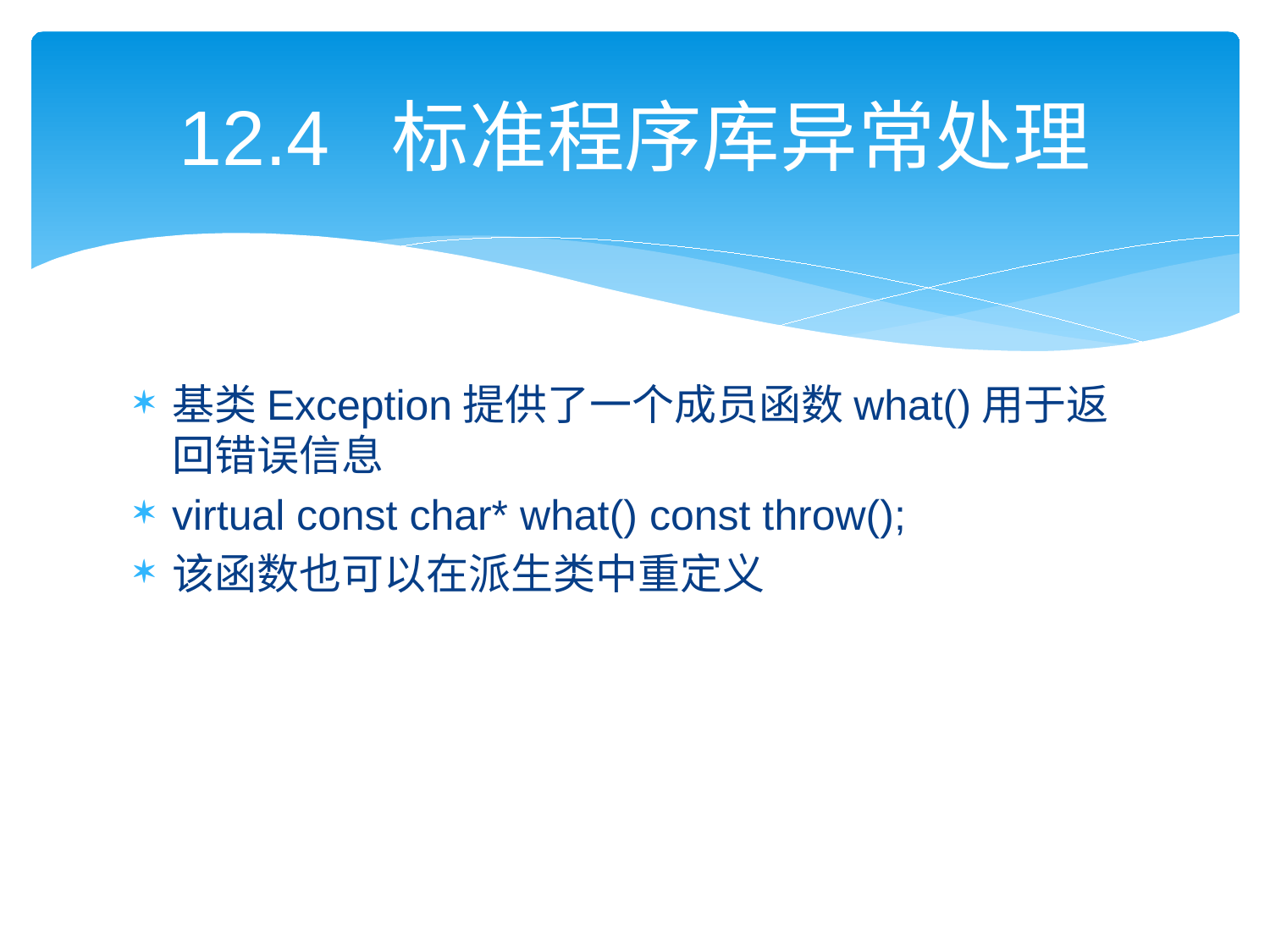

# 12.4  标准程序库异常处理
基类Exception提供了一个成员函数what()用于返回错误信息
virtual const char* what() const throw();
该函数也可以在派生类中重定义